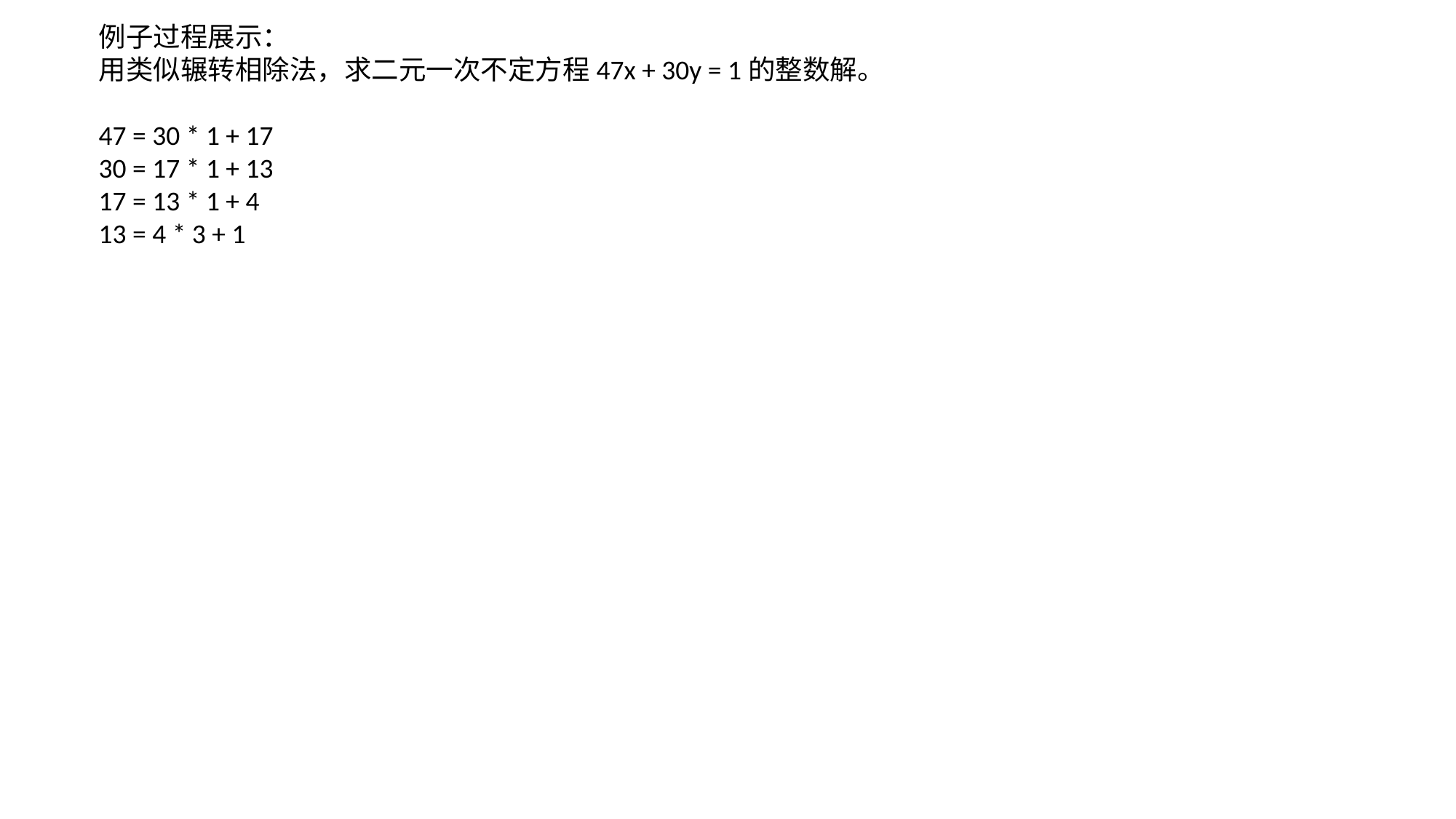

例子过程展示：
用类似辗转相除法，求二元一次不定方程47x + 30y = 1的整数解。

47 = 30 * 1 + 17
30 = 17 * 1 + 13
17 = 13 * 1 + 4
13 = 4 * 3 + 1